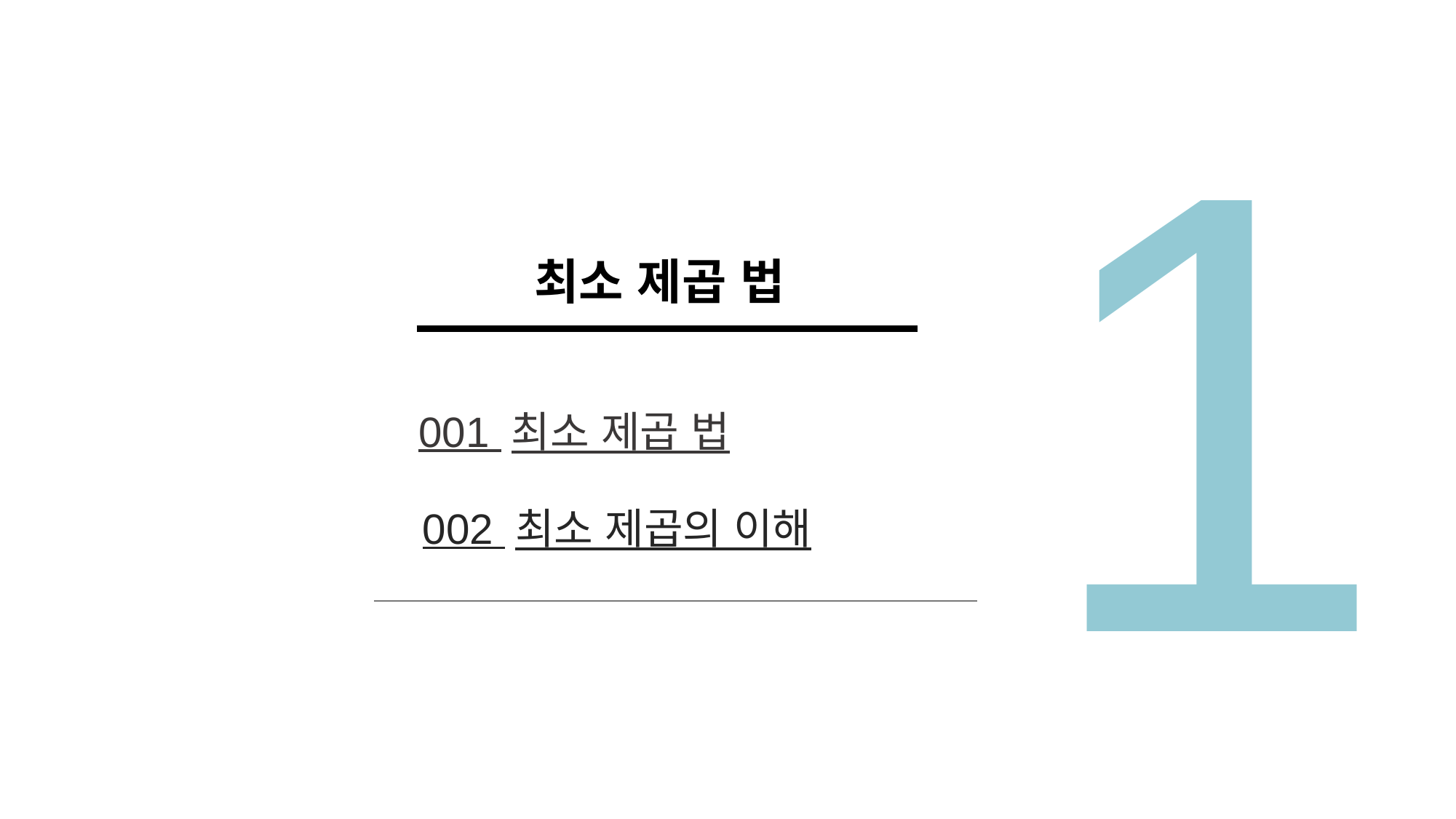

1
최소 제곱 법
001 최소 제곱 법
002 최소 제곱의 이해